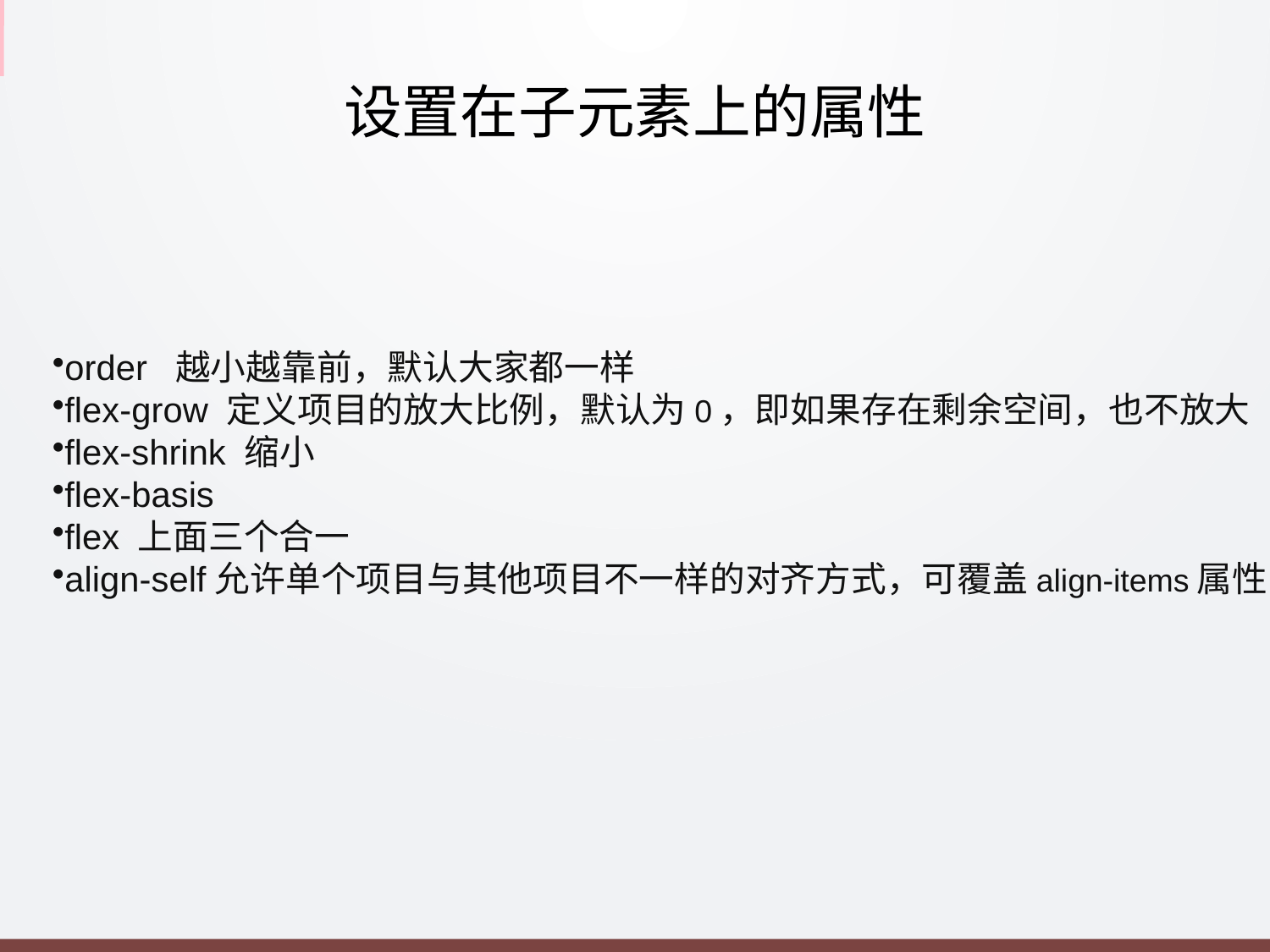

# 设置在子元素上的属性

order  越小越靠前，默认大家都一样
flex-grow 定义项目的放大比例，默认为0，即如果存在剩余空间，也不放大
flex-shrink 缩小
flex-basis
flex 上面三个合一
align-self允许单个项目与其他项目不一样的对齐方式，可覆盖align-items属性